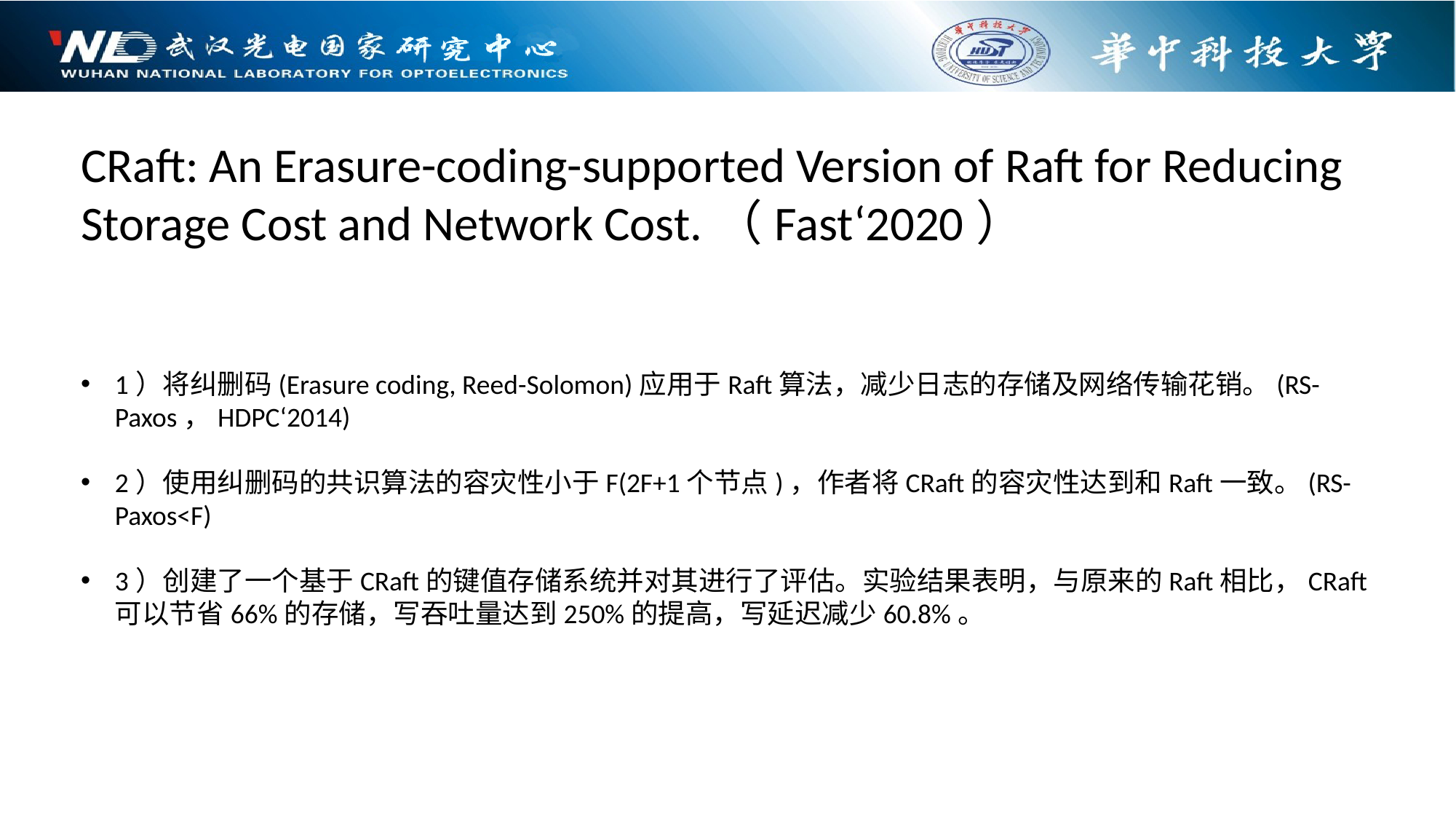

CRaft: An Erasure-coding-supported Version of Raft for Reducing Storage Cost and Network Cost.（Fast‘2020）
1）将纠删码(Erasure coding, Reed-Solomon)应用于Raft算法，减少日志的存储及网络传输花销。(RS-Paxos，HDPC‘2014)

2）使用纠删码的共识算法的容灾性小于F(2F+1个节点)，作者将CRaft的容灾性达到和Raft一致。(RS-Paxos<F)

3）创建了一个基于CRaft的键值存储系统并对其进行了评估。实验结果表明，与原来的Raft相比，CRaft可以节省66%的存储，写吞吐量达到250%的提高，写延迟减少60.8%。